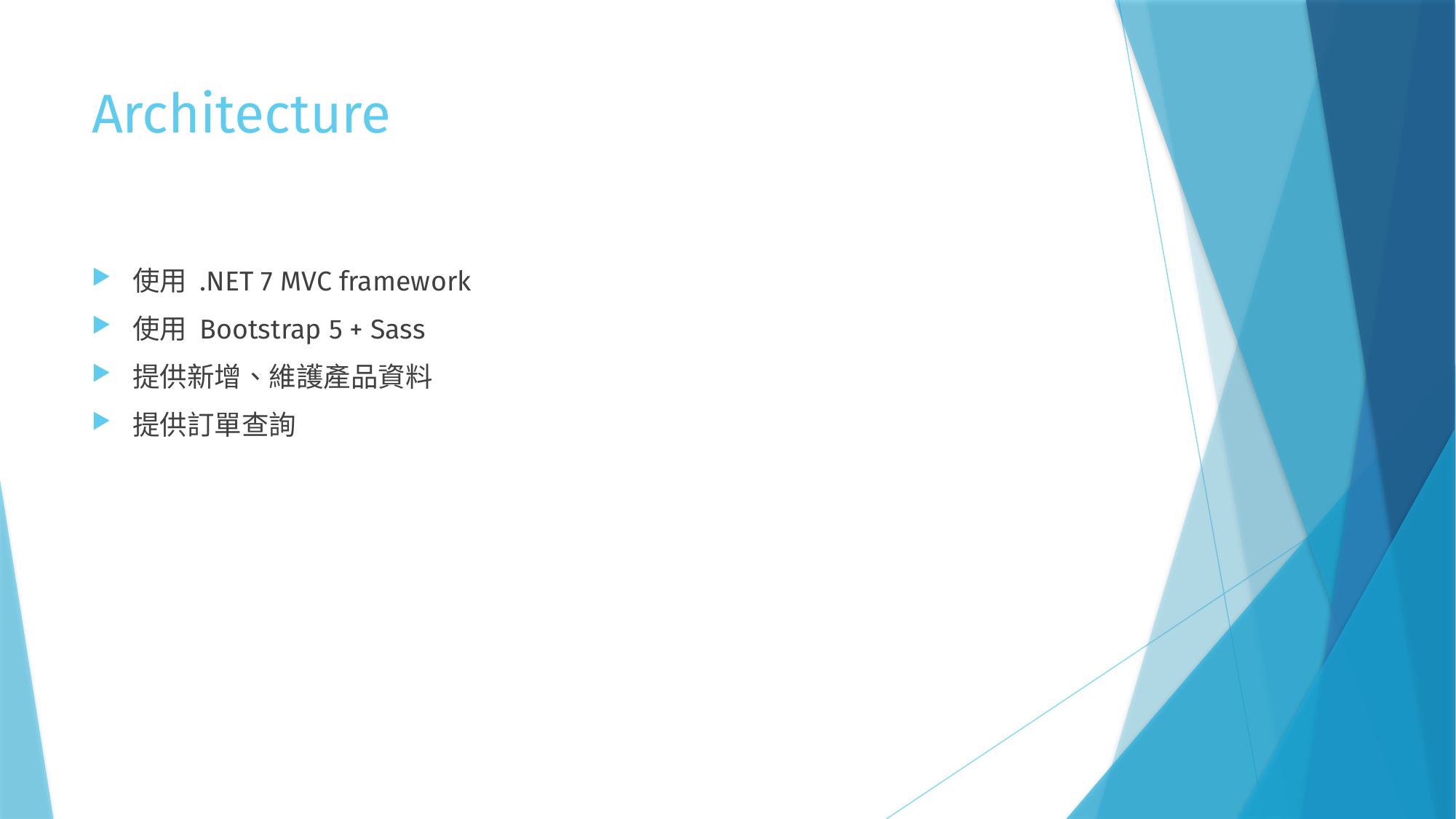

# Architecture
使用 .NET 7 MVC framework
使用 Bootstrap 5 + Sass
提供新增、維護產品資料
提供訂單查詢